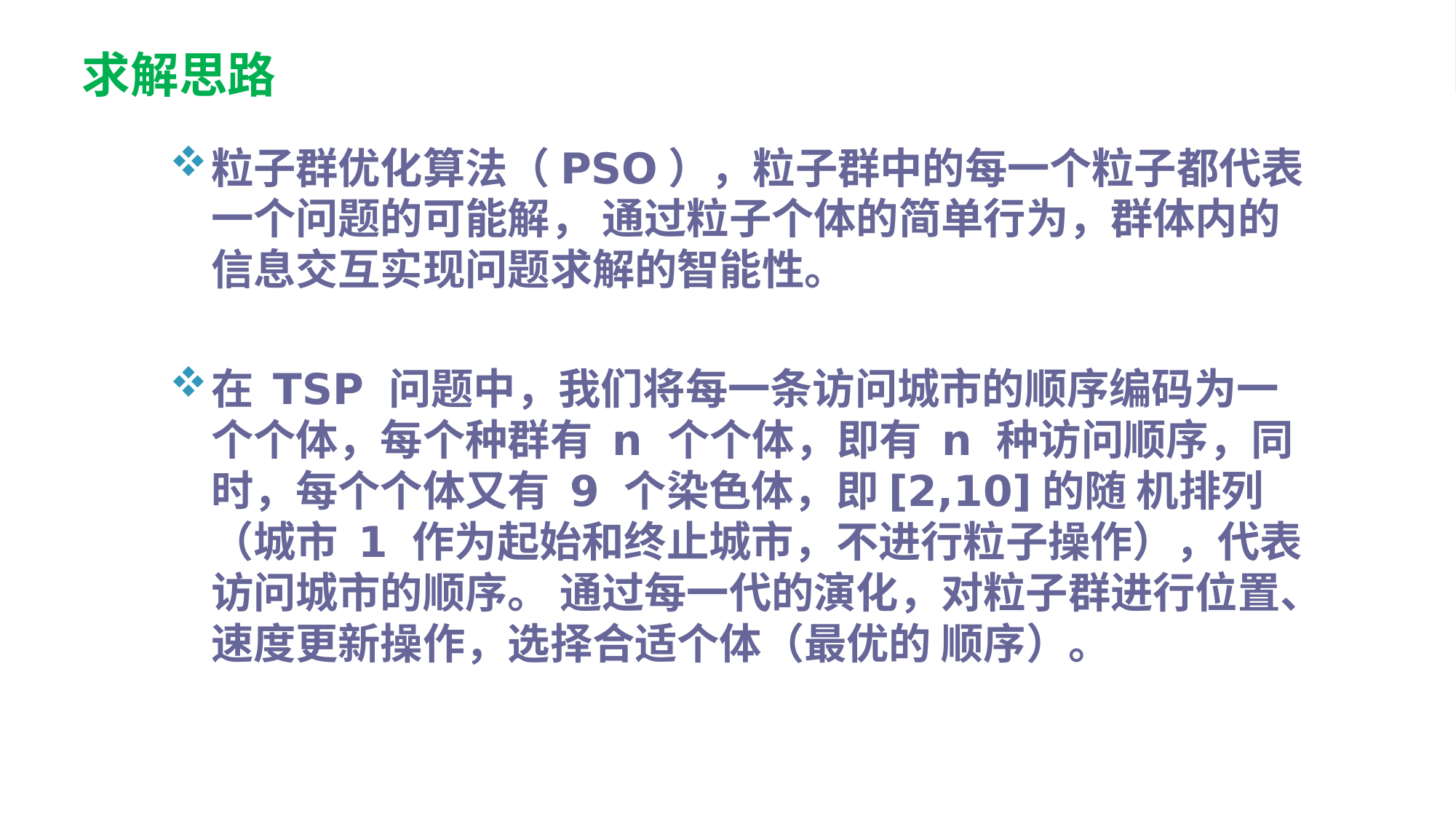

# 求解思路
粒子群优化算法（PSO），粒子群中的每一个粒子都代表一个问题的可能解， 通过粒子个体的简单行为，群体内的信息交互实现问题求解的智能性。

在 TSP 问题中，我们将每一条访问城市的顺序编码为一个个体，每个种群有 n 个个体，即有 n 种访问顺序，同时，每个个体又有 9 个染色体，即[2,10]的随 机排列（城市 1 作为起始和终止城市，不进行粒子操作），代表访问城市的顺序。 通过每一代的演化，对粒子群进行位置、速度更新操作，选择合适个体（最优的 顺序）。